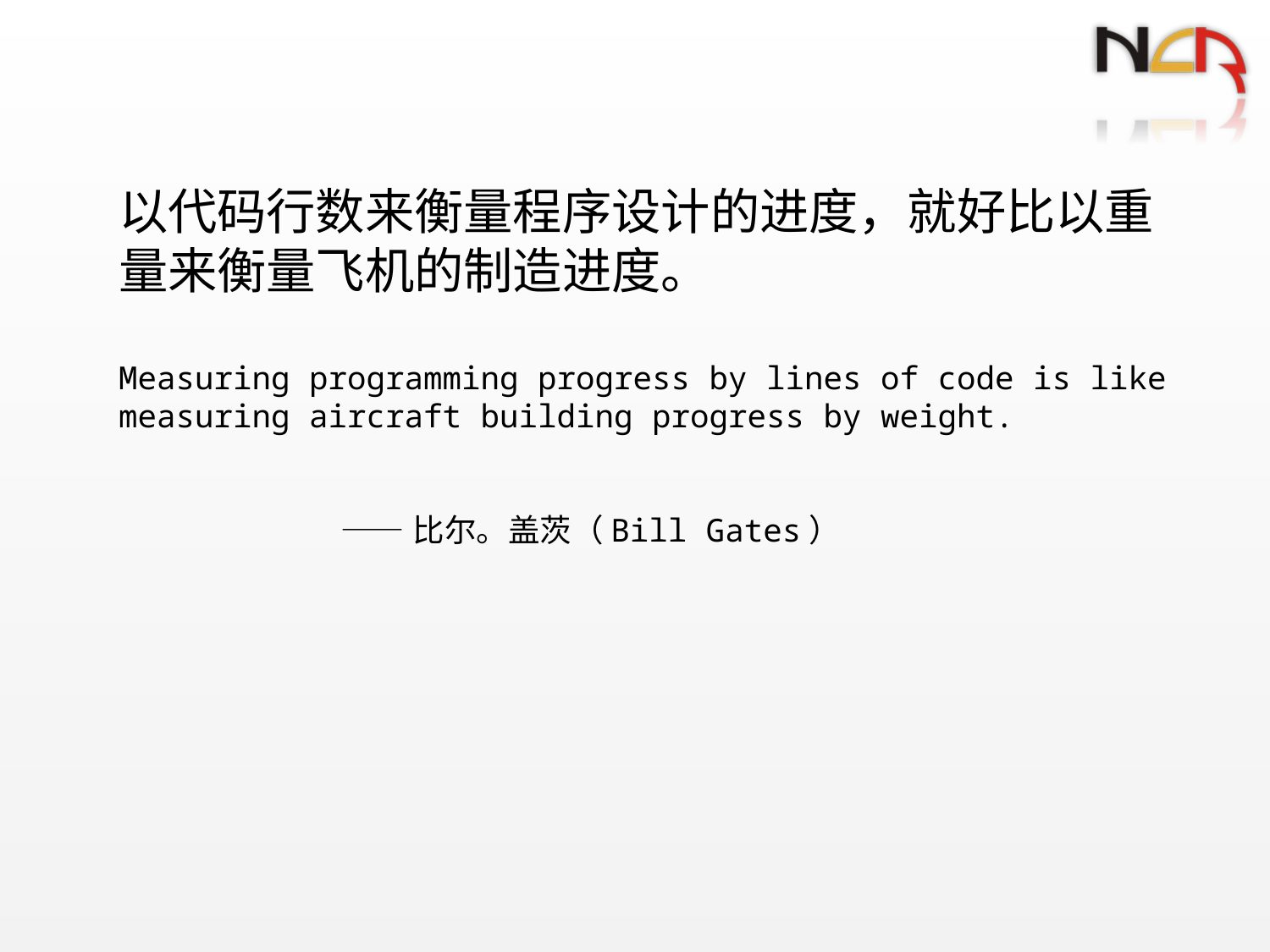

以代码行数来衡量程序设计的进度，就好比以重量来衡量飞机的制造进度。

Measuring programming progress by lines of code is like measuring aircraft building progress by weight.

                               ——比尔。盖茨（Bill Gates）